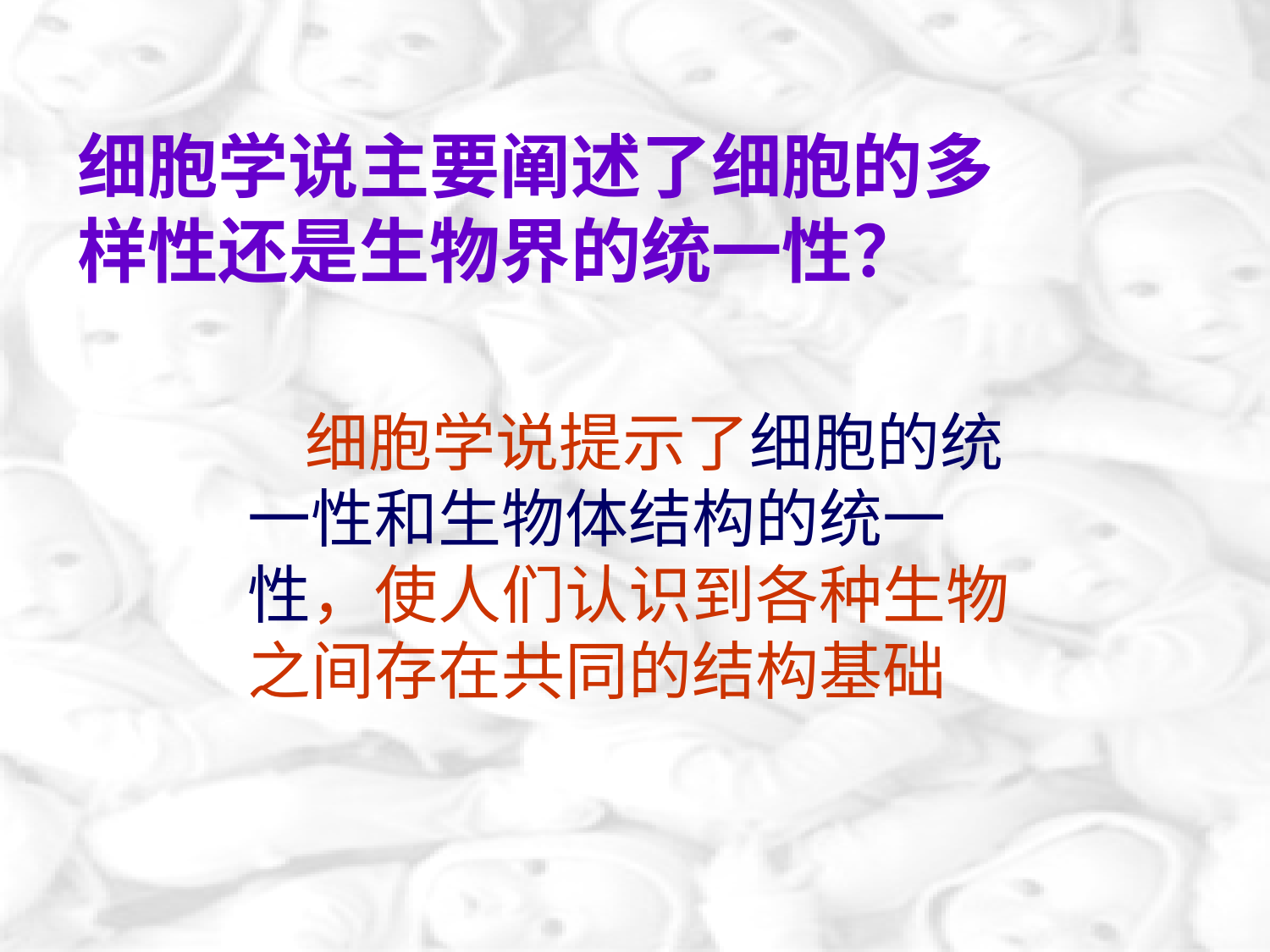

细胞学说主要阐述了细胞的多样性还是生物界的统一性？
   细胞学说提示了细胞的统一性和生物体结构的统一性，使人们认识到各种生物之间存在共同的结构基础